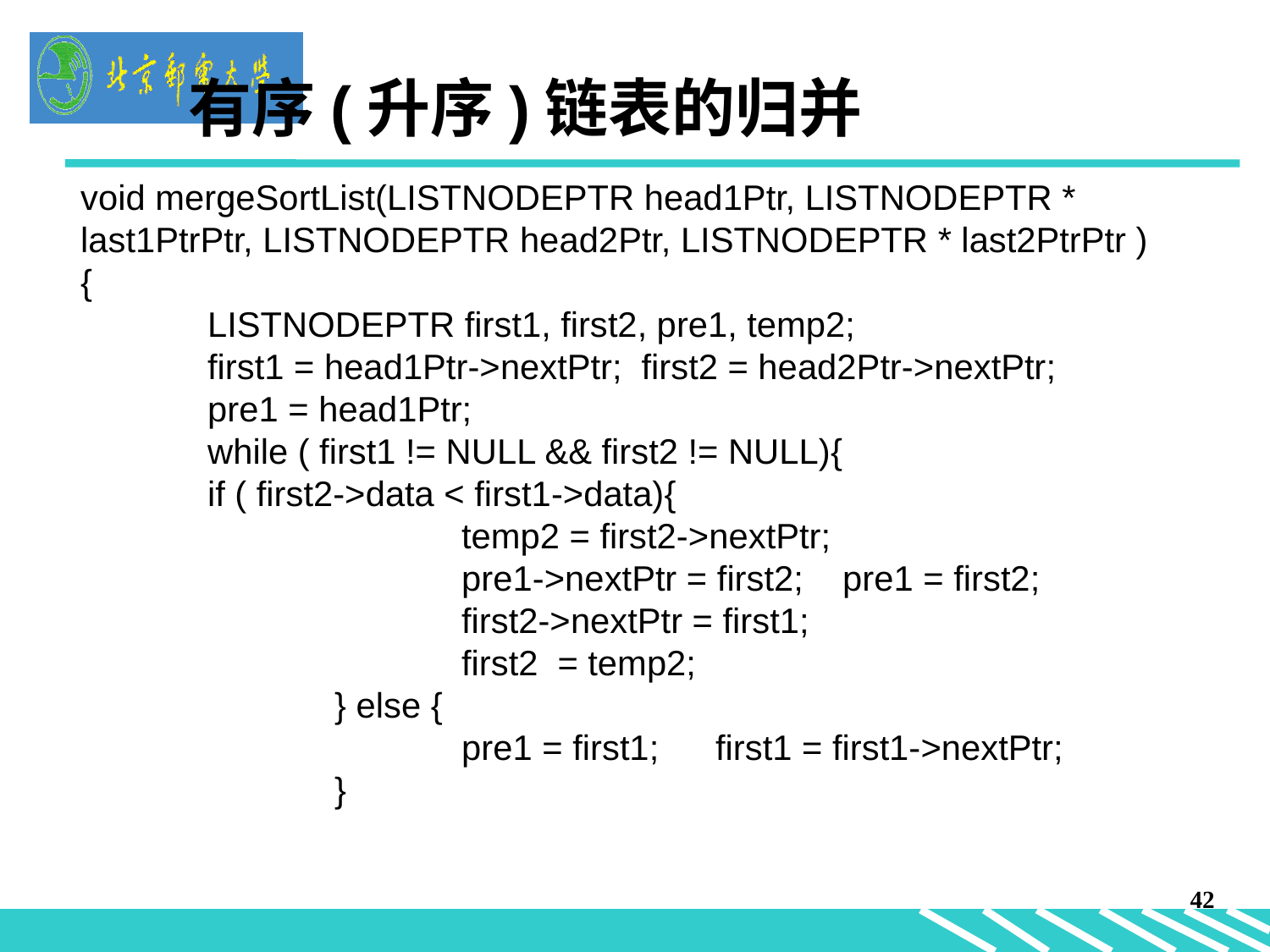

有序(升序)链表的归并
void mergeSortList(LISTNODEPTR head1Ptr, LISTNODEPTR * last1PtrPtr, LISTNODEPTR head2Ptr, LISTNODEPTR * last2PtrPtr )
{
	LISTNODEPTR first1, first2, pre1, temp2;
	first1 = head1Ptr->nextPtr;  first2 = head2Ptr->nextPtr;
	pre1 = head1Ptr;
	while ( first1 != NULL && first2 != NULL){
      	if ( first2->data < first1->data){
			temp2 = first2->nextPtr;
			pre1->nextPtr = first2;	pre1 = first2;
			first2->nextPtr = first1;
			first2  = temp2;
		} else {
			pre1 = first1;	first1 = first1->nextPtr;
		}
42